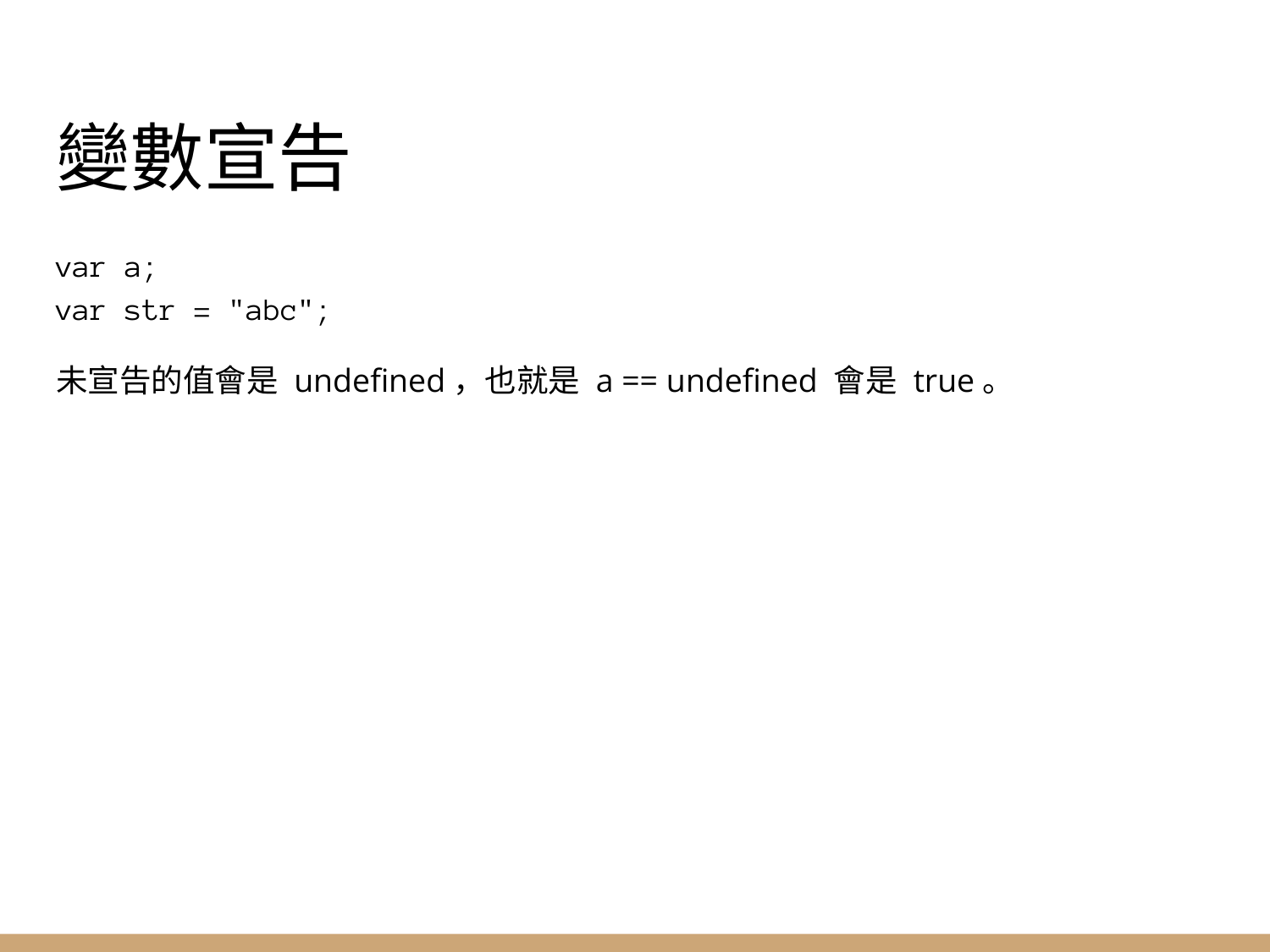

# 變數宣告
var a;
var str = "abc";
未宣告的值會是 undefined，也就是 a == undefined 會是 true。